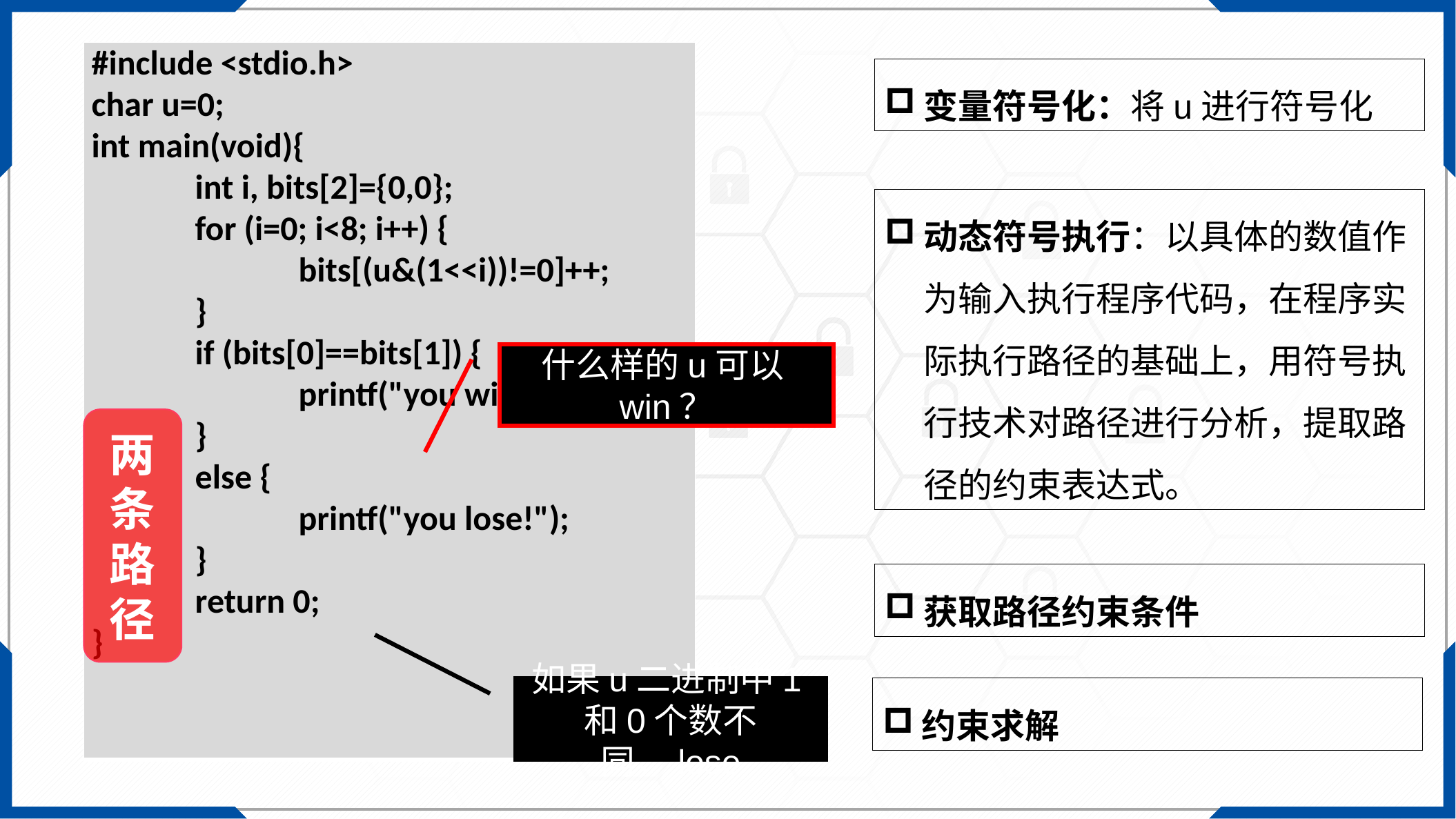

| #include <stdio.h> char u=0; int main(void){ int i, bits[2]={0,0}; for (i=0; i<8; i++) { bits[(u&(1<<i))!=0]++; } if (bits[0]==bits[1]) { printf("you win!"); } else { printf("you lose!"); } return 0; } |
| --- |
变量符号化：将u进行符号化
动态符号执行：以具体的数值作为输入执行程序代码，在程序实际执行路径的基础上，用符号执行技术对路径进行分析，提取路径的约束表达式。
什么样的u可以win？
两
条
路
径
获取路径约束条件
如果u二进制中1和0个数不同，lose
约束求解